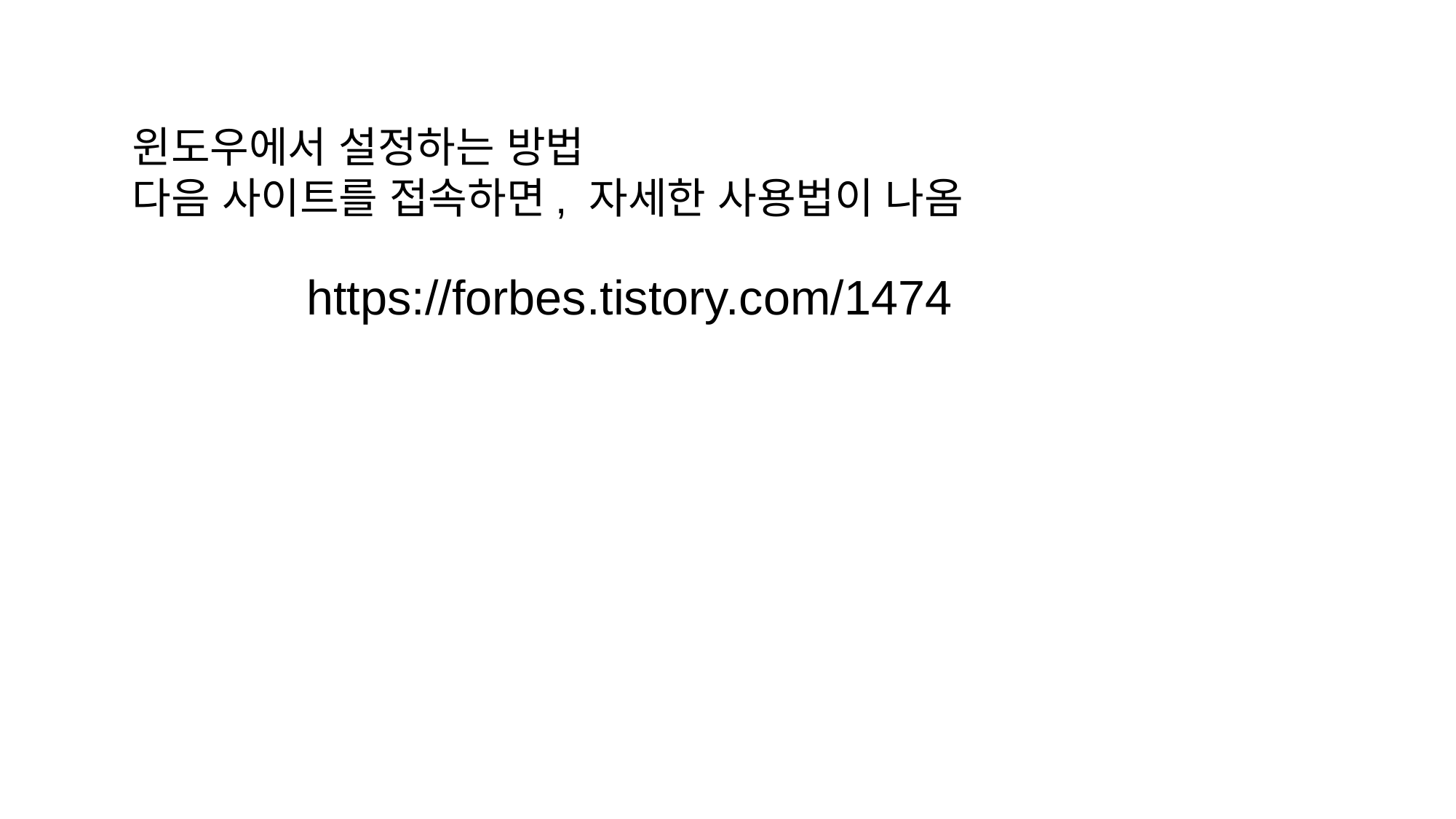

윈도우에서 설정하는 방법
다음 사이트를 접속하면, 자세한 사용법이 나옴
https://forbes.tistory.com/1474